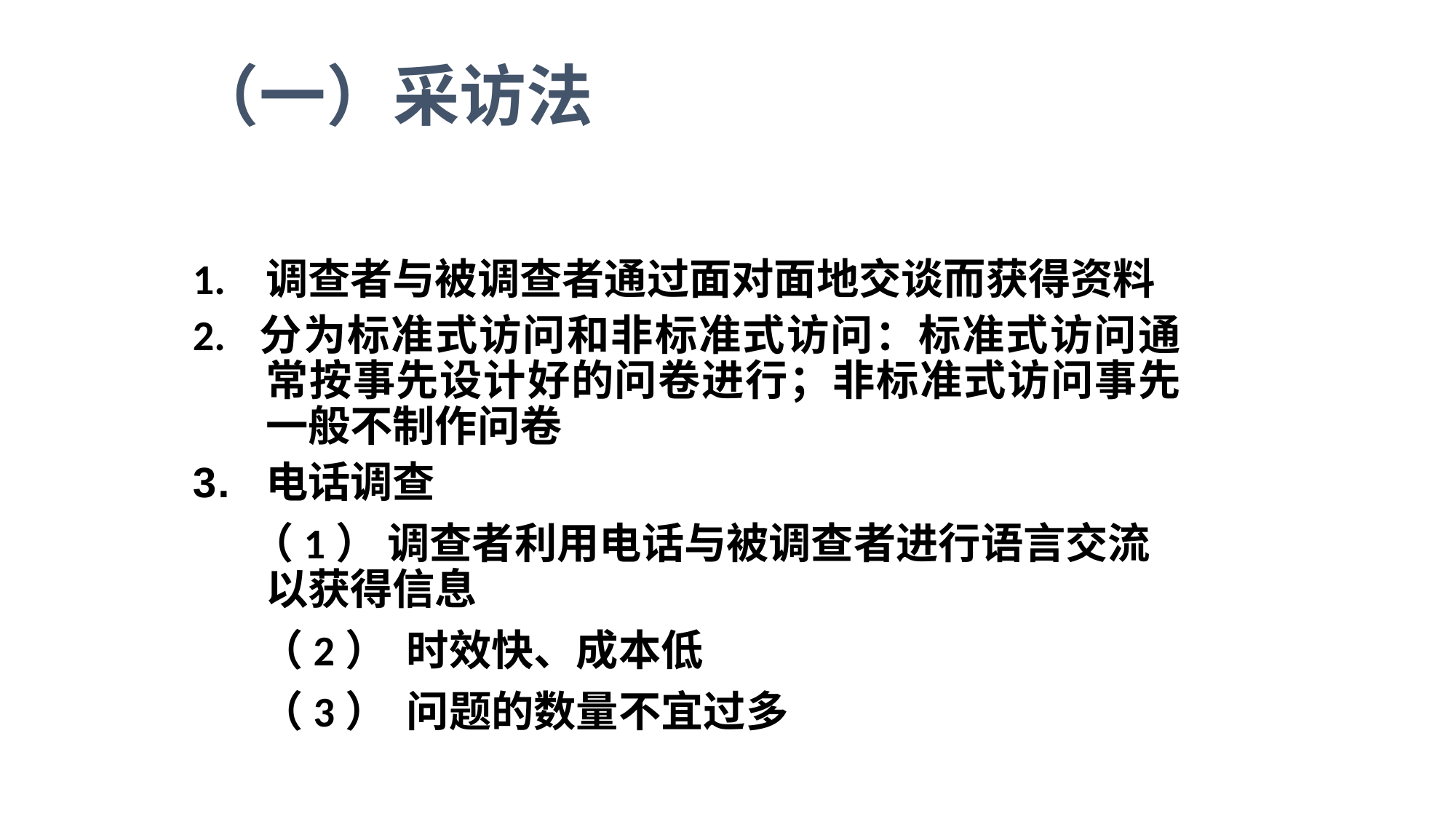

（一）采访法

1.	调查者与被调查者通过面对面地交谈而获得资料
2.  分为标准式访问和非标准式访问：标准式访问通常按事先设计好的问卷进行；非标准式访问事先一般不制作问卷
电话调查
     （1） 调查者利用电话与被调查者进行语言交流以获得信息
      （2）  时效快、成本低
      （3）  问题的数量不宜过多